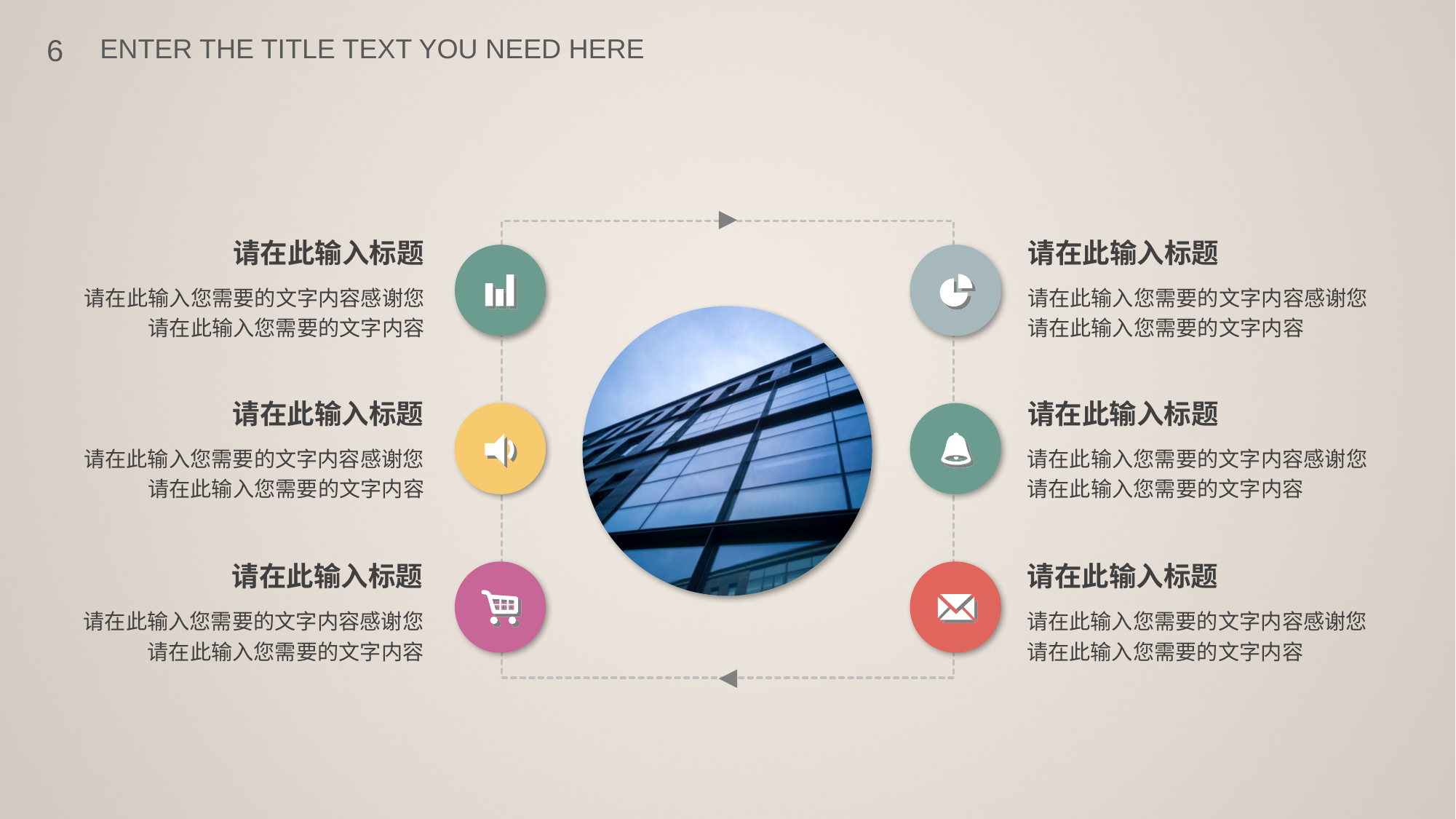

ENTER THE TITLE TEXT YOU NEED HERE

请在此输入标题
请在此输入标题

请在此输入您需要的文字内容感谢您请在此输入您需要的文字内容

请在此输入您需要的文字内容感谢您
请在此输入您需要的文字内容

请在此输入标题
请在此输入标题

请在此输入您需要的文字内容感谢您请在此输入您需要的文字内容
请在此输入您需要的文字内容感谢您
请在此输入您需要的文字内容
请在此输入标题
请在此输入标题

请在此输入您需要的文字内容感谢您请在此输入您需要的文字内容
请在此输入您需要的文字内容感谢您
请在此输入您需要的文字内容